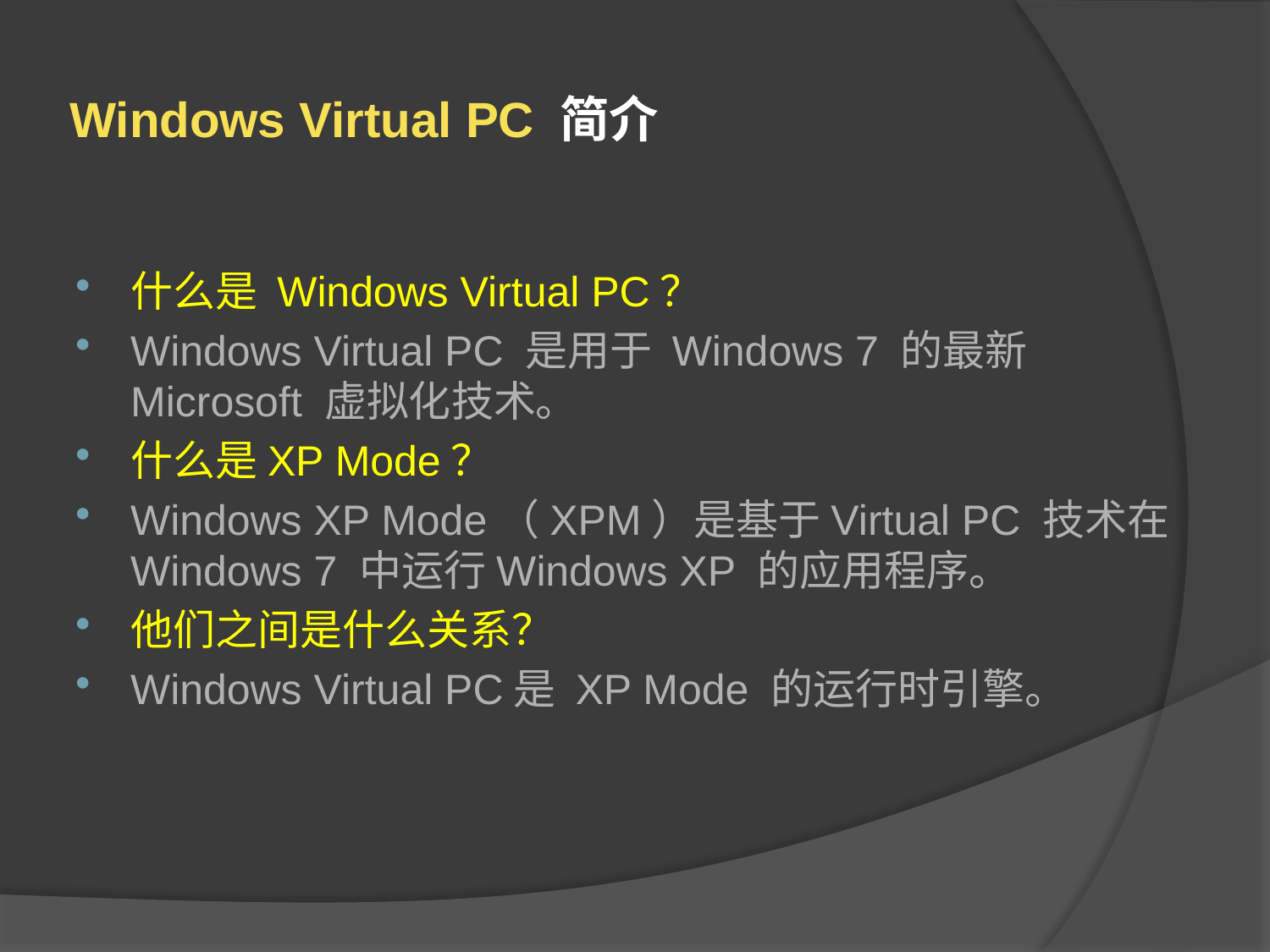

# Windows Virtual PC 简介
什么是 Windows Virtual PC？
Windows Virtual PC 是用于 Windows 7 的最新 Microsoft 虚拟化技术。
什么是XP Mode？
Windows XP Mode（XPM）是基于Virtual PC 技术在Windows 7 中运行Windows XP 的应用程序。
他们之间是什么关系？
Windows Virtual PC是 XP Mode 的运行时引擎。